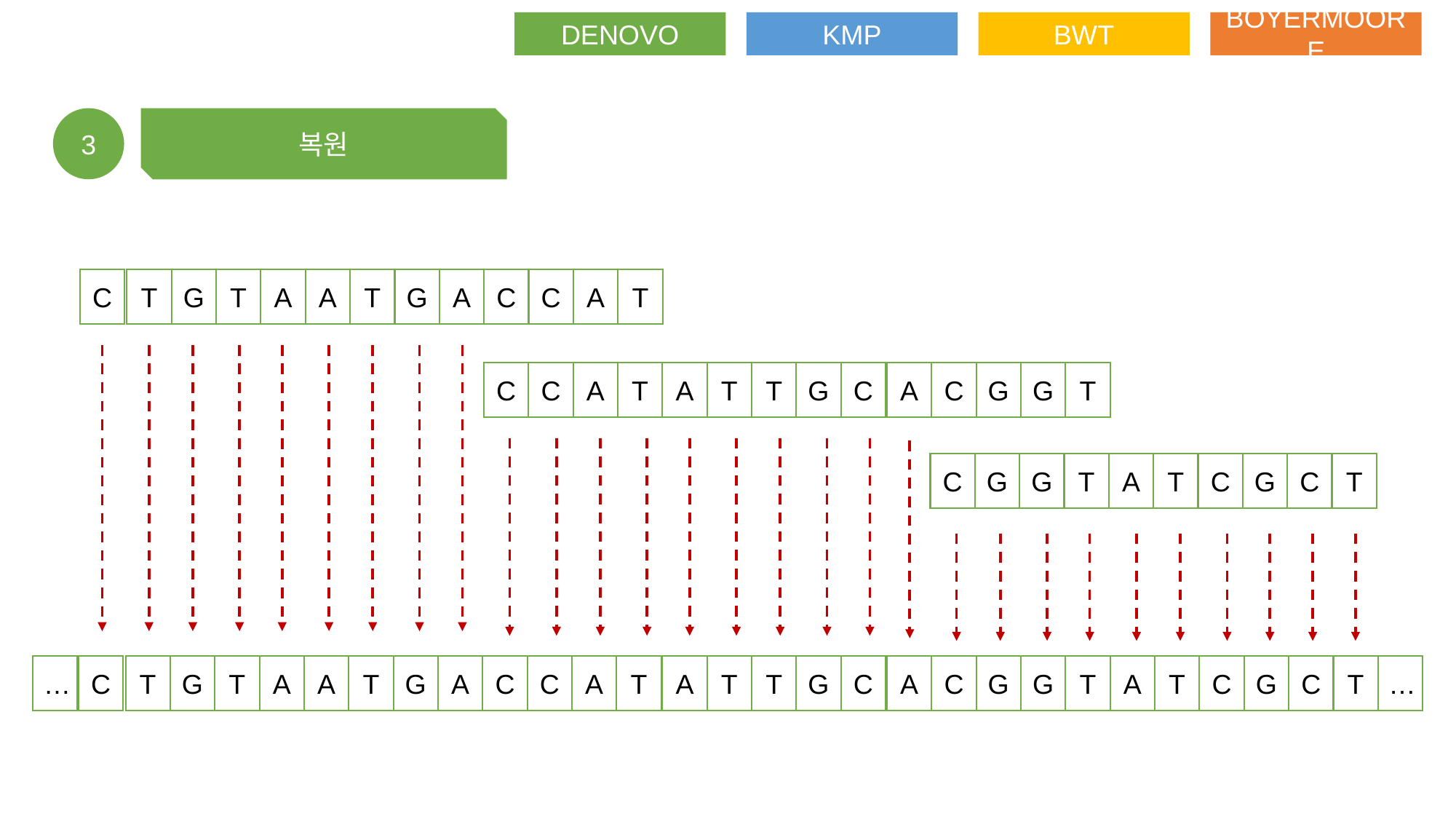

DENOVO
KMP
BWT
BOYERMOORE
3
복원
C
T
G
T
A
A
T

G
A
C
C
A
T
C
C
A
T
A
T
T
G
C
A
C
G
G
T
C
G
G
T

A
T
C
G
C
T
…
C
T
G
T
A
A
T

G
A
C
C
A
T
A
T
T
G
C
A
C
G
G
T

A
T
C
G
C
T
…